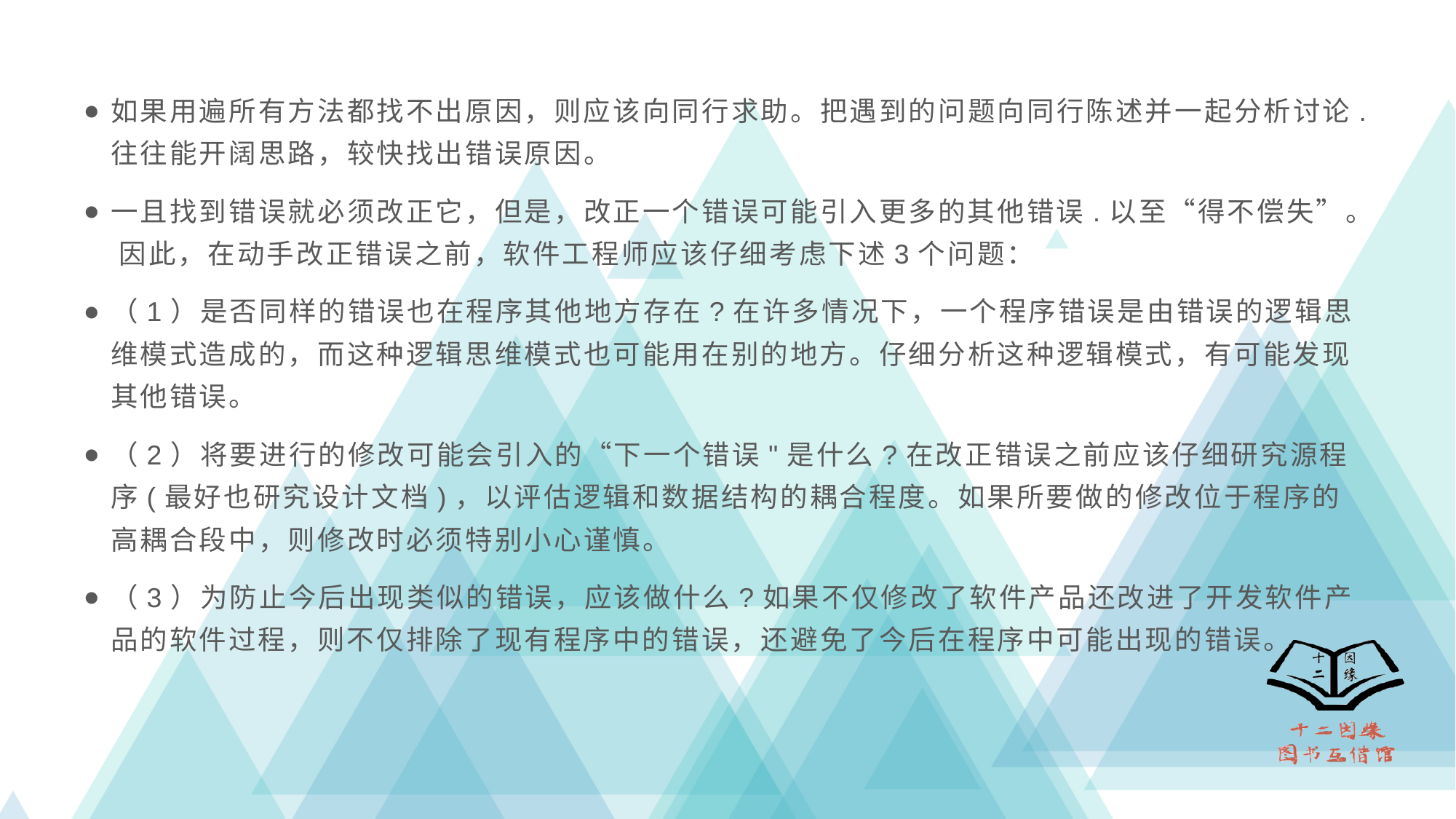

如果用遍所有方法都找不出原因，则应该向同行求助。把遇到的问题向同行陈述并一起分析讨论.往往能开阔思路，较快找出错误原因。
一且找到错误就必须改正它，但是，改正一个错误可能引入更多的其他错误.以至“得不偿失”。 因此，在动手改正错误之前，软件工程师应该仔细考虑下述3个问题：
（1）是否同样的错误也在程序其他地方存在?在许多情况下，一个程序错误是由错误的逻辑思维模式造成的，而这种逻辑思维模式也可能用在别的地方。仔细分析这种逻辑模式，有可能发现其他错误。
（2）将要进行的修改可能会引入的“下一个错误"是什么?在改正错误之前应该仔细研究源程序(最好也研究设计文档)，以评估逻辑和数据结构的耦合程度。如果所要做的修改位于程序的高耦合段中，则修改时必须特别小心谨慎。
（3）为防止今后出现类似的错误，应该做什么?如果不仅修改了软件产品还改进了开发软件产品的软件过程，则不仅排除了现有程序中的错误，还避免了今后在程序中可能出现的错误。